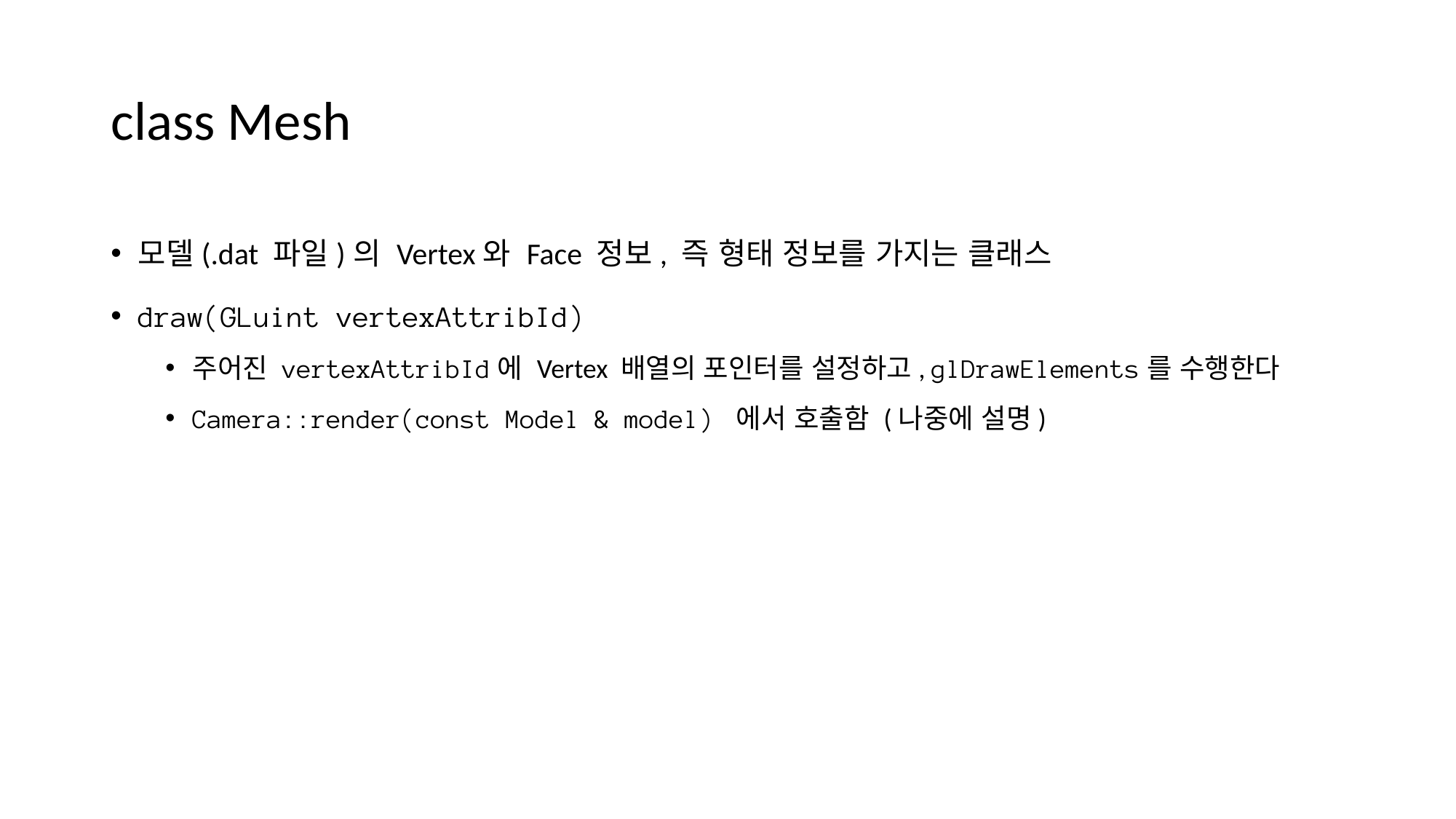

# class Mesh
모델(.dat 파일)의 Vertex와 Face 정보, 즉 형태 정보를 가지는 클래스
draw(GLuint vertexAttribId)
주어진 vertexAttribId에 Vertex 배열의 포인터를 설정하고, glDrawElements를 수행한다
Camera::render(const Model & model) 에서 호출함 (나중에 설명)